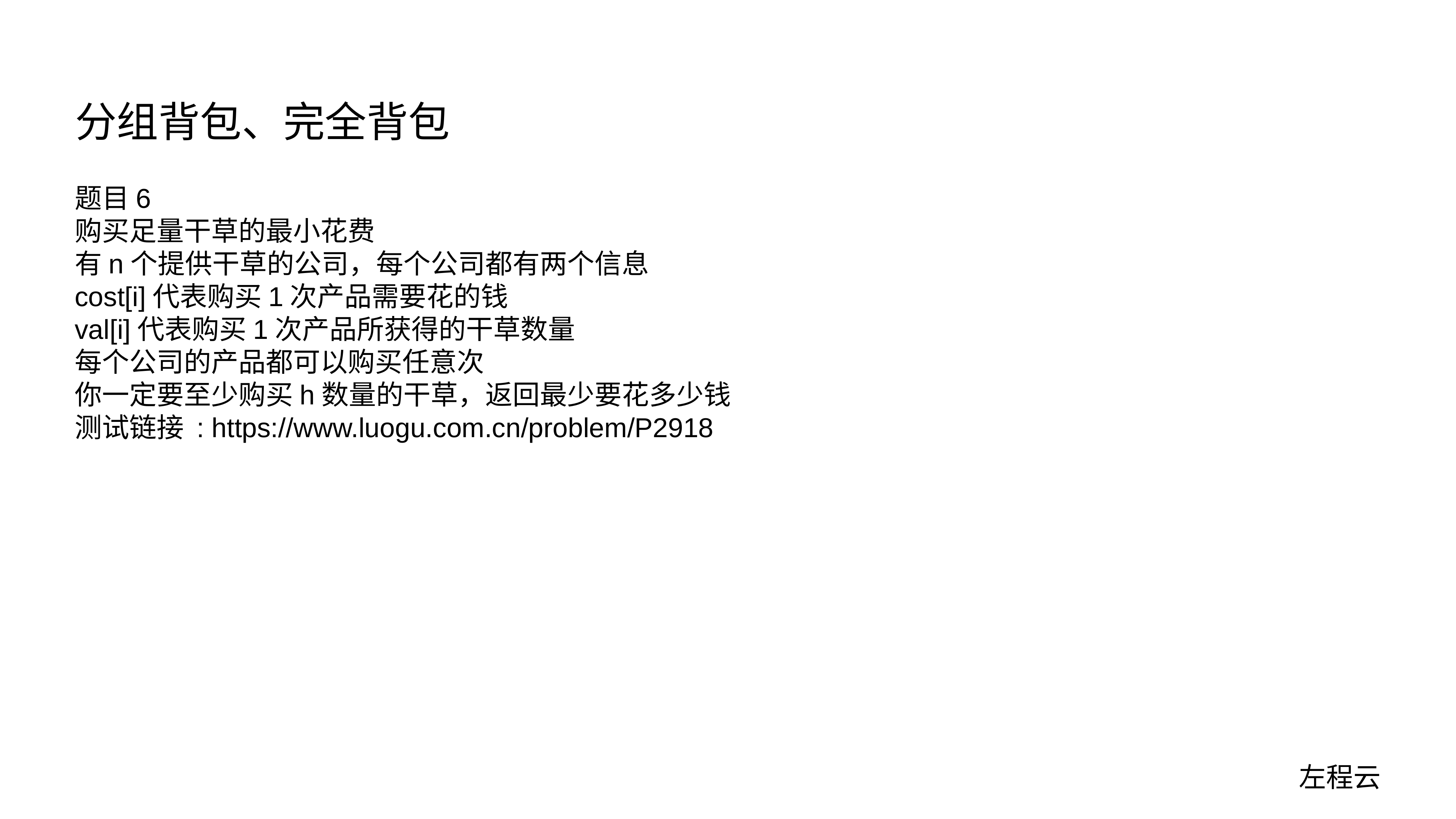

# 分组背包、完全背包
题目6
购买足量干草的最小花费
有n个提供干草的公司，每个公司都有两个信息
cost[i]代表购买1次产品需要花的钱
val[i]代表购买1次产品所获得的干草数量
每个公司的产品都可以购买任意次
你一定要至少购买h数量的干草，返回最少要花多少钱
测试链接 : https://www.luogu.com.cn/problem/P2918
左程云